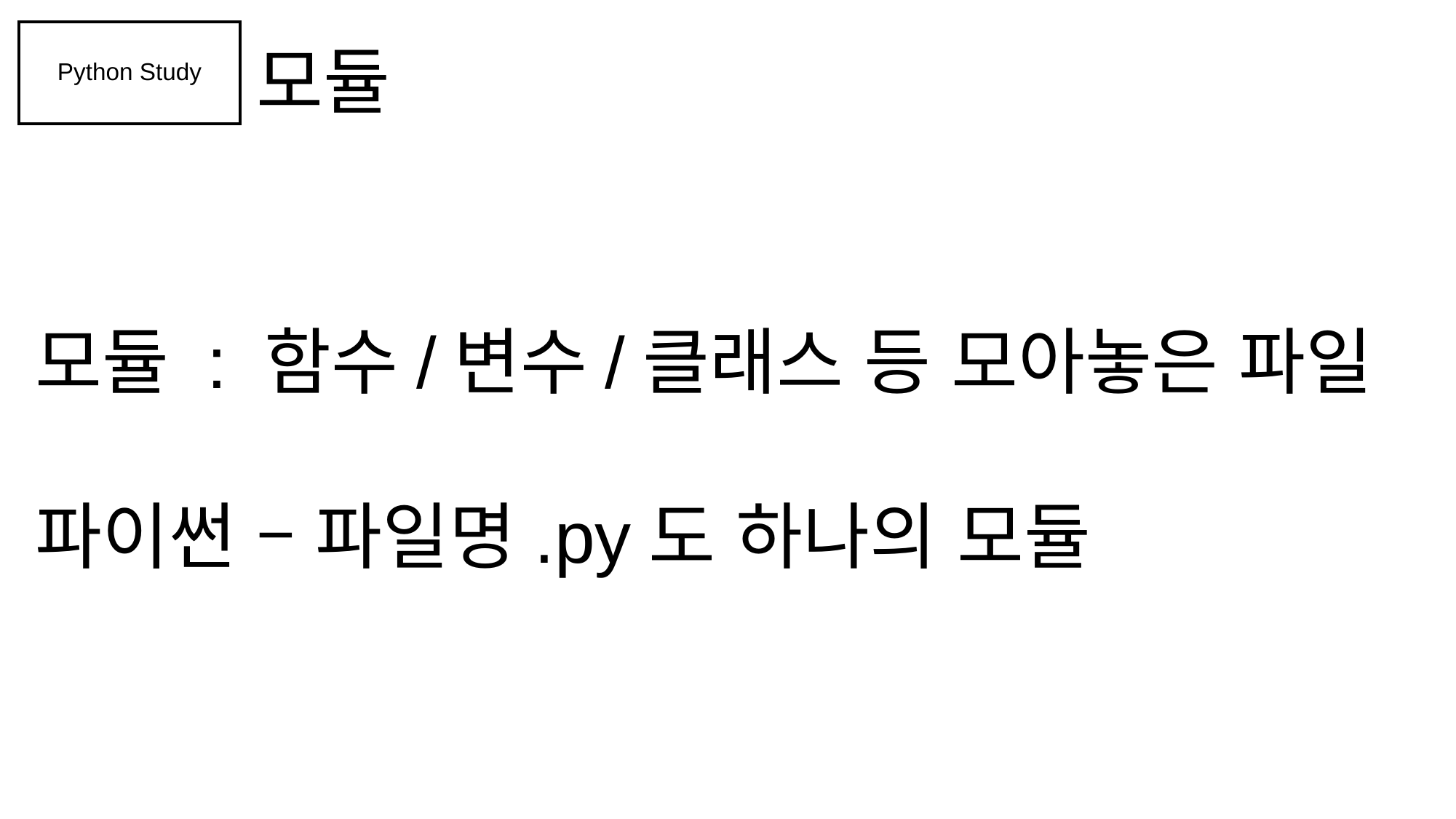

Python Study
모듈
모듈 : 함수/변수/클래스 등 모아놓은 파일

파이썬 – 파일명.py도 하나의 모듈